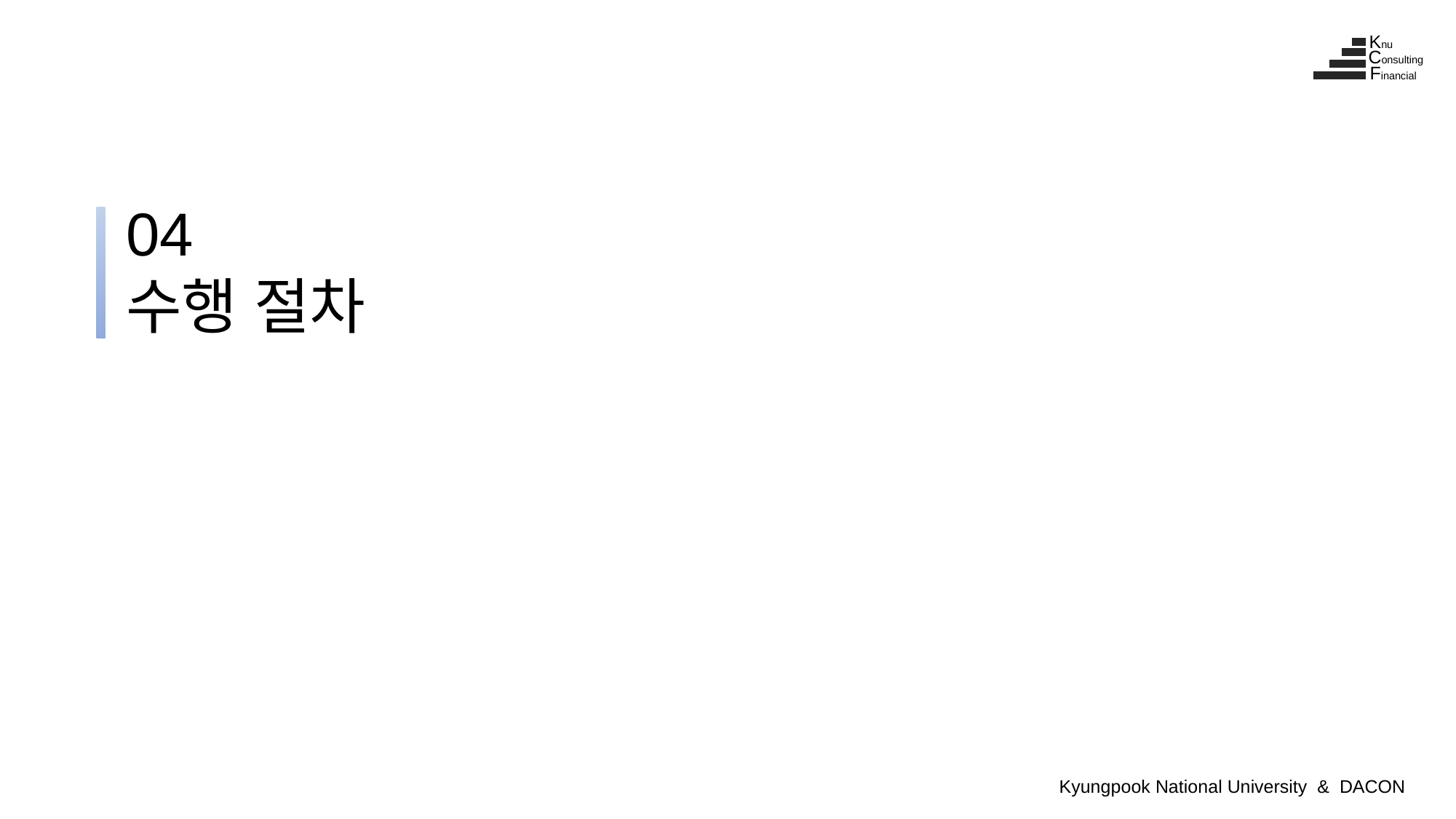

Knu
Consulting
Financial

04
수행 절차

Kyungpook National University  &  DACON